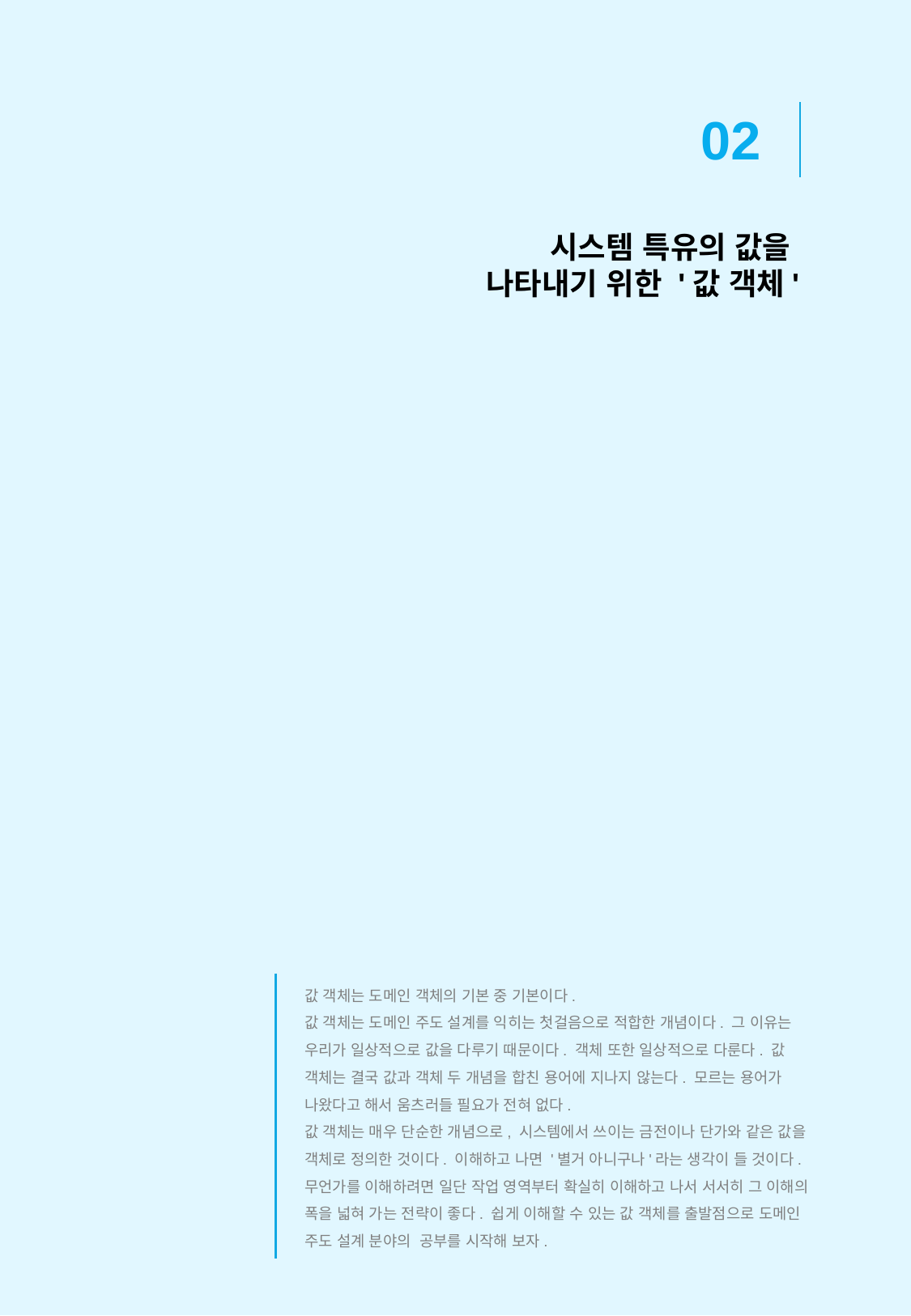

02
시스템 특유의 값을
나타내기 위한 '값 객체'
값 객체는 도메인 객체의 기본 중 기본이다.
값 객체는 도메인 주도 설계를 익히는 첫걸음으로 적합한 개념이다. 그 이유는 우리가 일상적으로 값을 다루기 때문이다. 객체 또한 일상적으로 다룬다. 값 객체는 결국 값과 객체 두 개념을 합친 용어에 지나지 않는다. 모르는 용어가 나왔다고 해서 움츠러들 필요가 전혀 없다.
값 객체는 매우 단순한 개념으로, 시스템에서 쓰이는 금전이나 단가와 같은 값을 객체로 정의한 것이다. 이해하고 나면 '별거 아니구나'라는 생각이 들 것이다.
무언가를 이해하려면 일단 작업 영역부터 확실히 이해하고 나서 서서히 그 이해의 폭을 넓혀 가는 전략이 좋다. 쉽게 이해할 수 있는 값 객체를 출발점으로 도메인 주도 설계 분야의  공부를 시작해 보자.